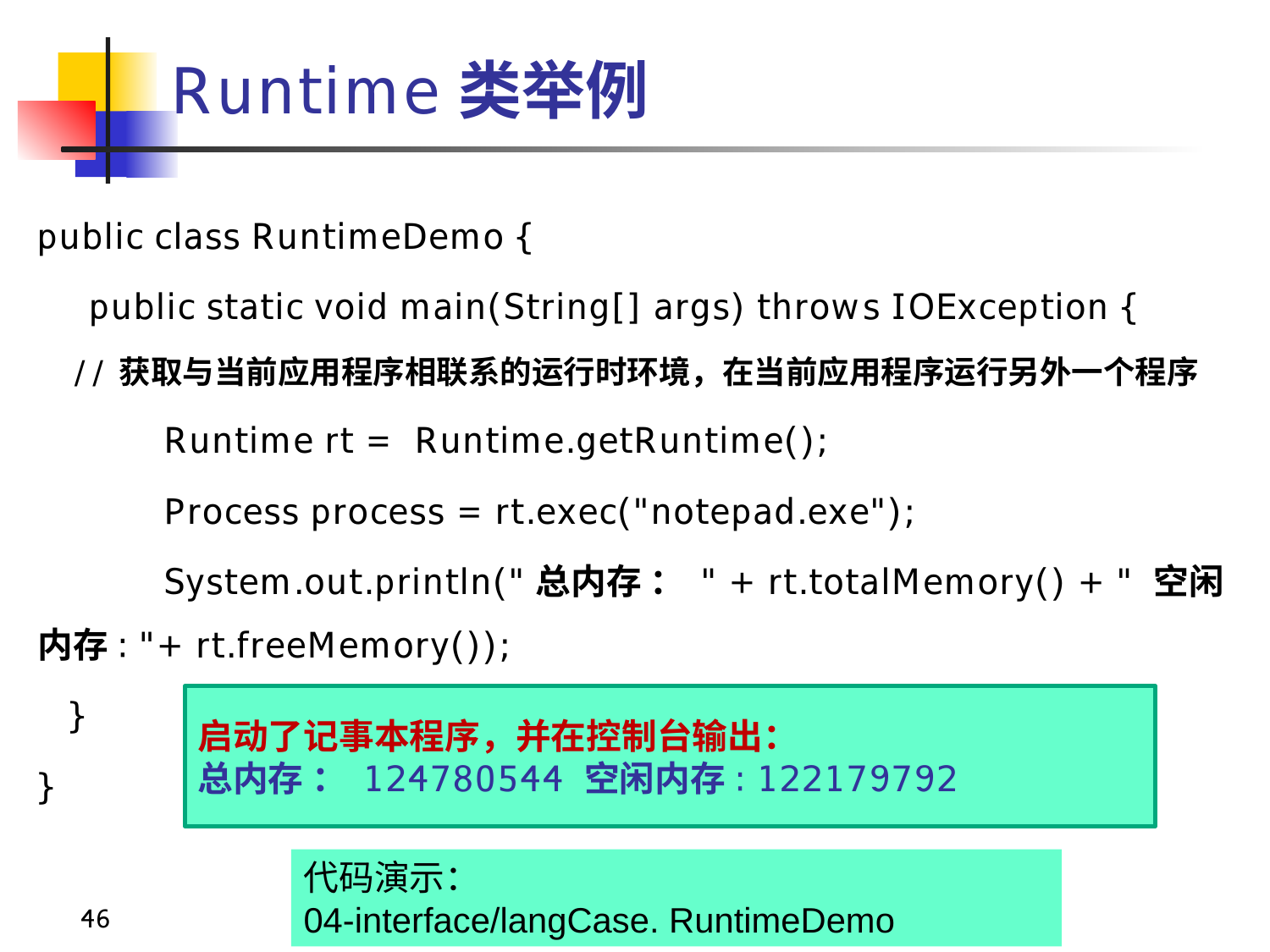

# Runtime类举例
public class RuntimeDemo {
     public static void main(String[] args) throws IOException {
    //获取与当前应用程序相联系的运行时环境，在当前应用程序运行另外一个程序
	Runtime rt =  Runtime.getRuntime();
	Process process = rt.exec("notepad.exe");
	System.out.println("总内存 ： " + rt.totalMemory() + " 空闲内存: "+ rt.freeMemory());
   }
}
启动了记事本程序，并在控制台输出：
总内存 ： 124780544 空闲内存: 122179792
代码演示：
04-interface/langCase. RuntimeDemo
46